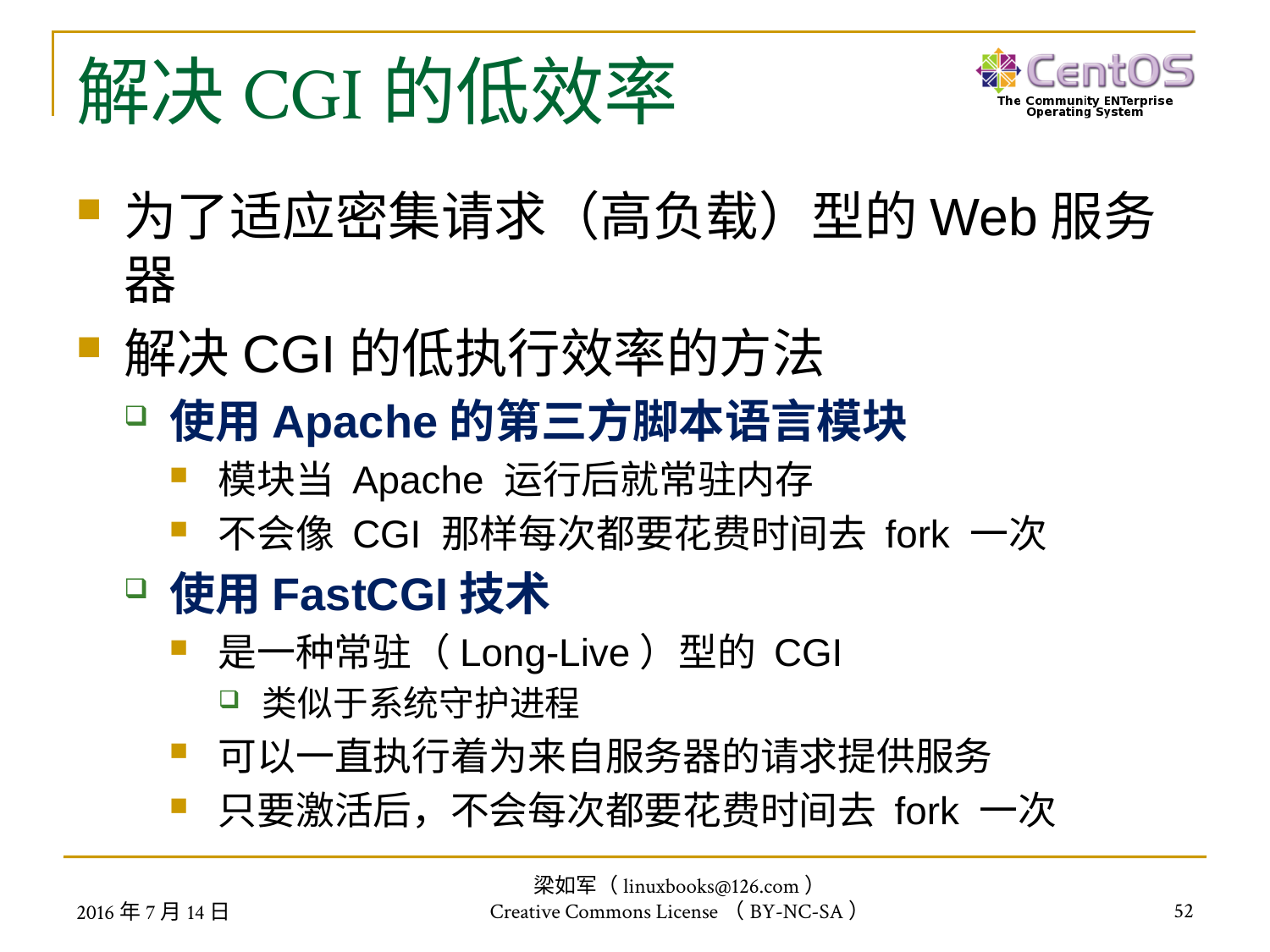

# 解决CGI的低效率
为了适应密集请求（高负载）型的Web服务器
解决CGI的低执行效率的方法
使用Apache的第三方脚本语言模块
模块当 Apache 运行后就常驻内存
不会像 CGI 那样每次都要花费时间去 fork 一次
使用FastCGI技术
是一种常驻（Long-Live）型的 CGI
类似于系统守护进程
可以一直执行着为来自服务器的请求提供服务
只要激活后，不会每次都要花费时间去 fork 一次
梁如军（linuxbooks@126.com）
Creative Commons License（BY-NC-SA）
2016年7月14日
52